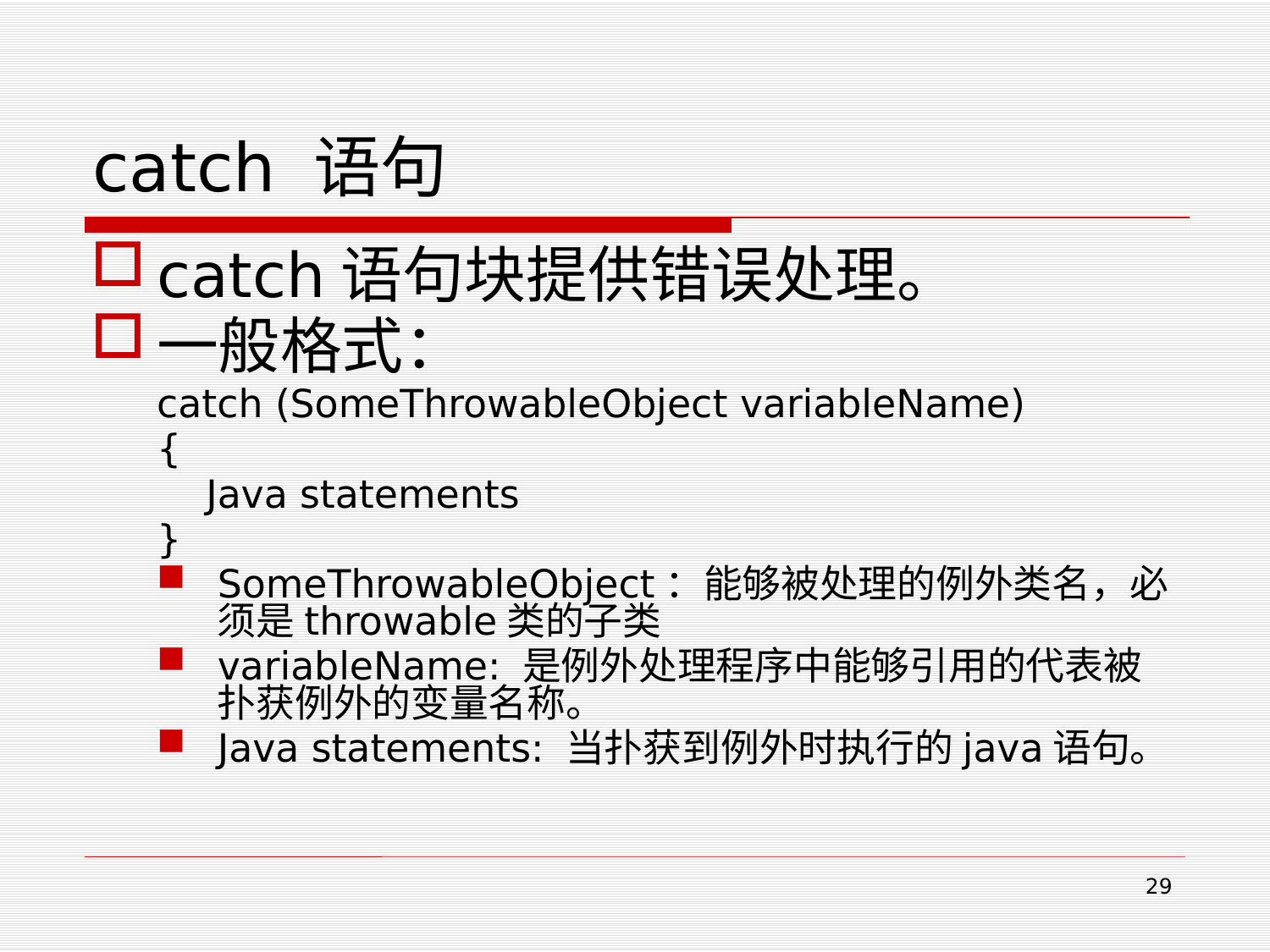

# catch 语句
catch语句块提供错误处理。
一般格式：
catch (SomeThrowableObject variableName)
{
    Java statements
}
SomeThrowableObject：能够被处理的例外类名，必须是throwable类的子类
variableName: 是例外处理程序中能够引用的代表被扑获例外的变量名称。
Java statements: 当扑获到例外时执行的java语句。

29